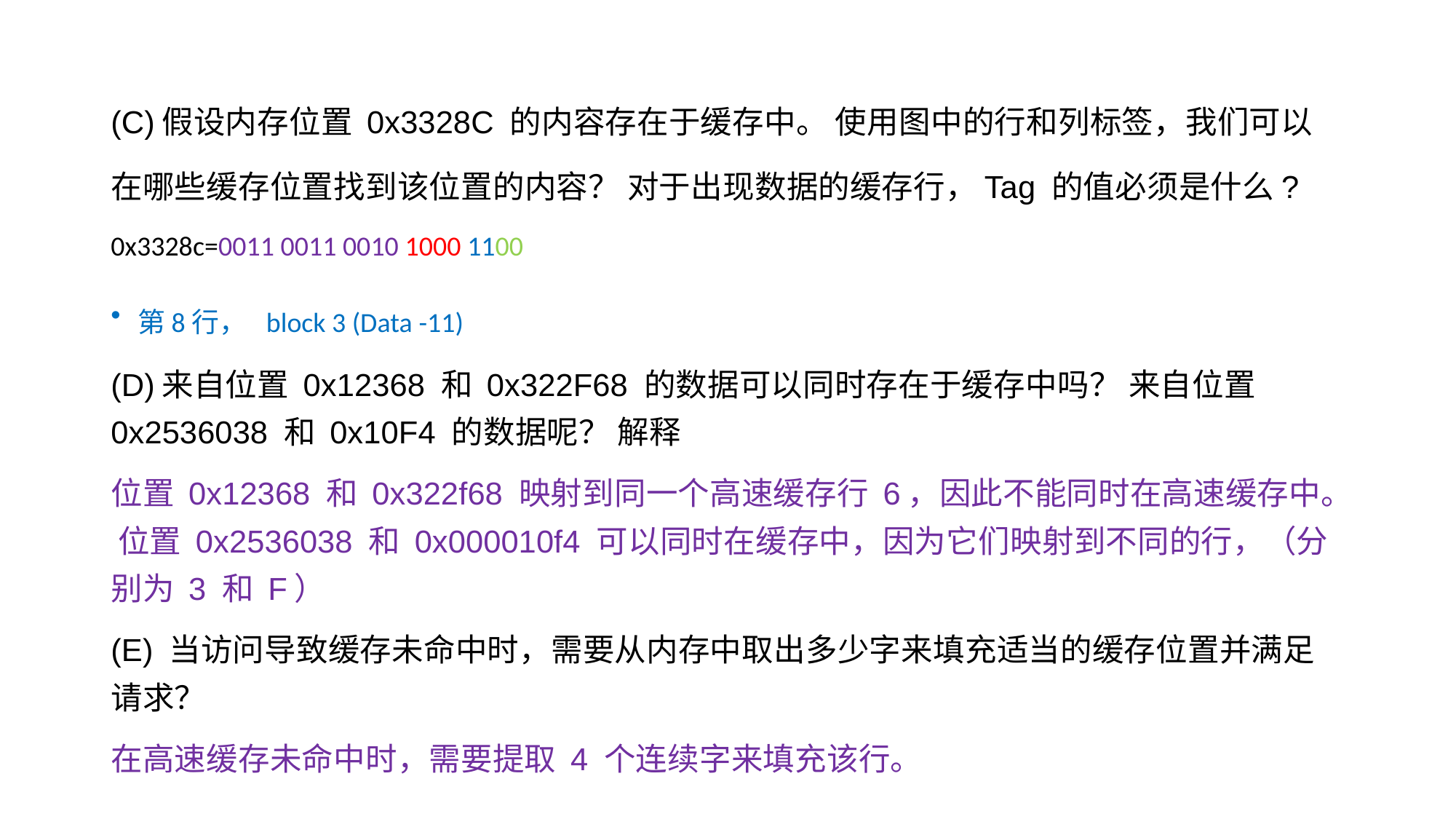

(C)假设内存位置 0x3328C 的内容存在于缓存中。 使用图中的行和列标签，我们可以在哪些缓存位置找到该位置的内容？ 对于出现数据的缓存行，Tag 的值必须是什么?
0x3328c=0011 0011 0010 1000 1100
第8行， block 3 (Data -11)
(D)来自位置 0x12368 和 0x322F68 的数据可以同时存在于缓存中吗？ 来自位置 0x2536038 和 0x10F4 的数据呢？ 解释
位置 0x12368 和 0x322f68 映射到同一个高速缓存行 6，因此不能同时在高速缓存中。 位置 0x2536038 和 0x000010f4 可以同时在缓存中，因为它们映射到不同的行，（分别为 3 和 F）
(E) 当访问导致缓存未命中时，需要从内存中取出多少字来填充适当的缓存位置并满足请求？
在高速缓存未命中时，需要提取 4 个连续字来填充该行。